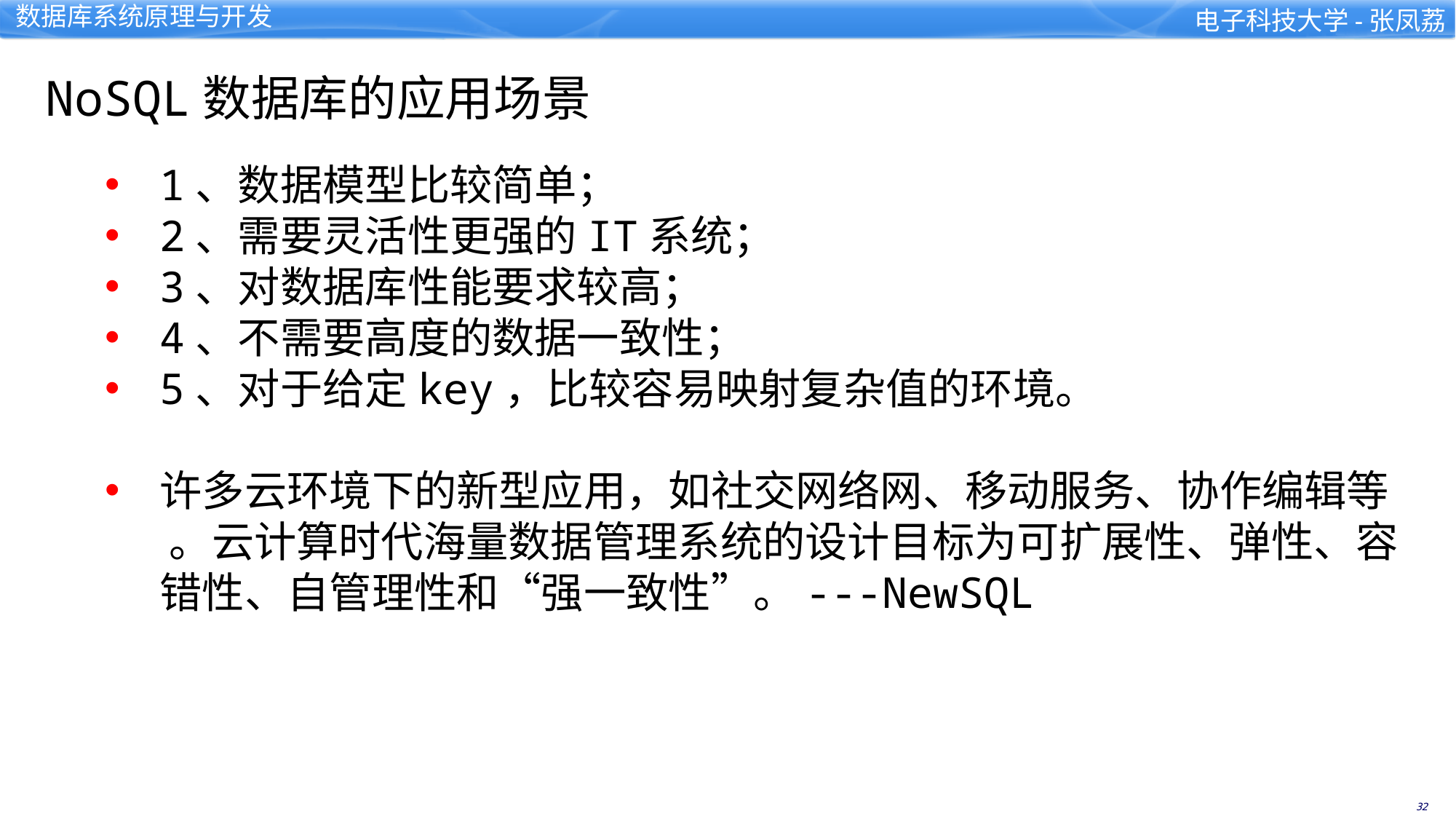

NoSQL数据库的应用场景
1、数据模型比较简单；
2、需要灵活性更强的IT系统；
3、对数据库性能要求较高；
4、不需要高度的数据一致性；
5、对于给定key，比较容易映射复杂值的环境。

许多云环境下的新型应用，如社交网络网、移动服务、协作编辑等 。云计算时代海量数据管理系统的设计目标为可扩展性、弹性、容错性、自管理性和“强一致性”。---NewSQL